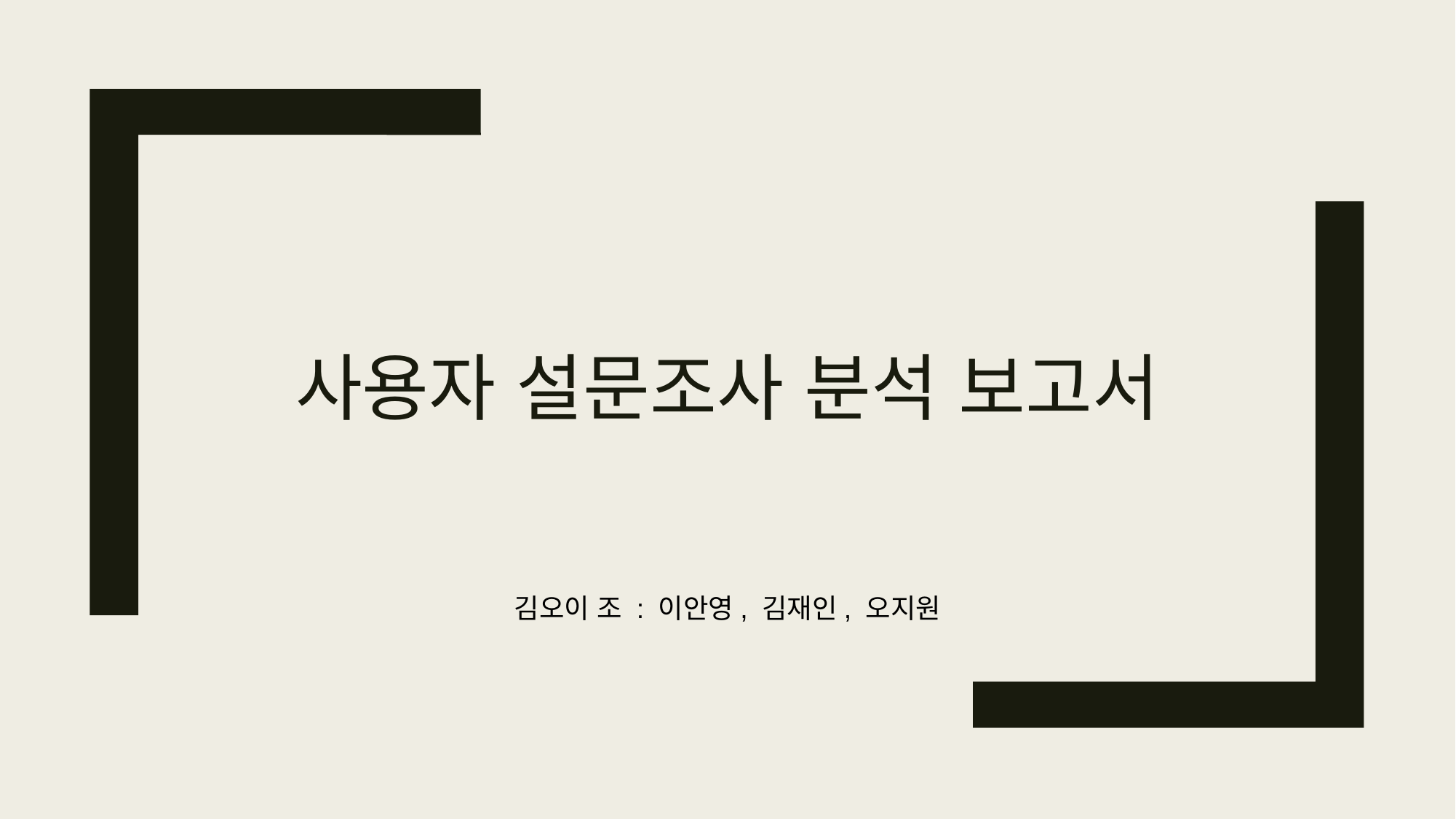

# 사용자 설문조사 분석 보고서
김오이 조 : 이안영, 김재인, 오지원